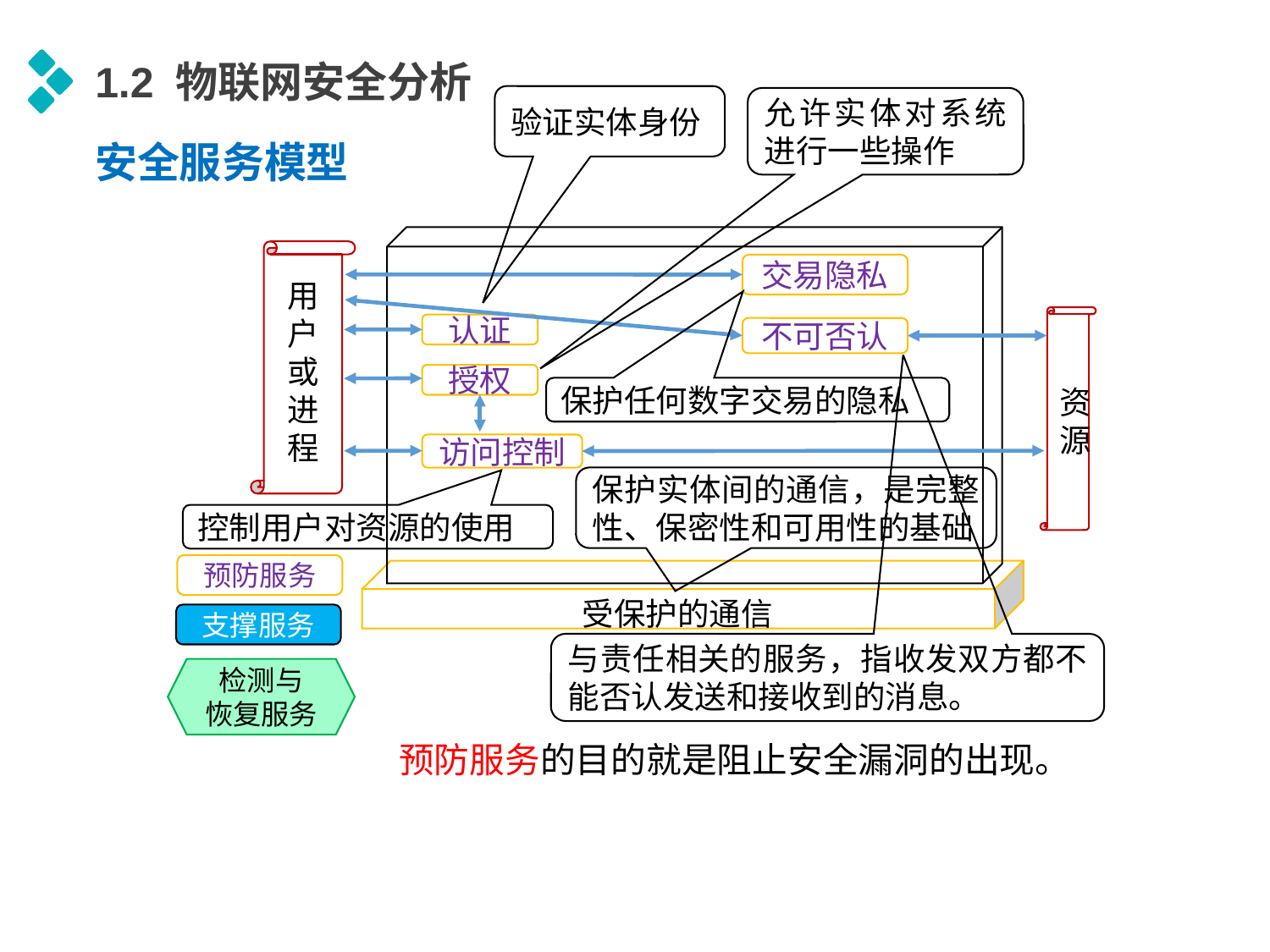

1.2 物联网安全分析

验证实体身份
允许实体对系统进行一些操作
安全服务模型

用户
或
进程
交易隐私
资源
认证
不可否认
授权
保护任何数字交易的隐私
访问控制
保护实体间的通信，是完整性、保密性和可用性的基础
控制用户对资源的使用
预防服务

受保护的通信
支撑服务
与责任相关的服务，指收发双方都不能否认发送和接收到的消息。
检测与
恢复服务
预防服务的目的就是阻止安全漏洞的出现。
延时符